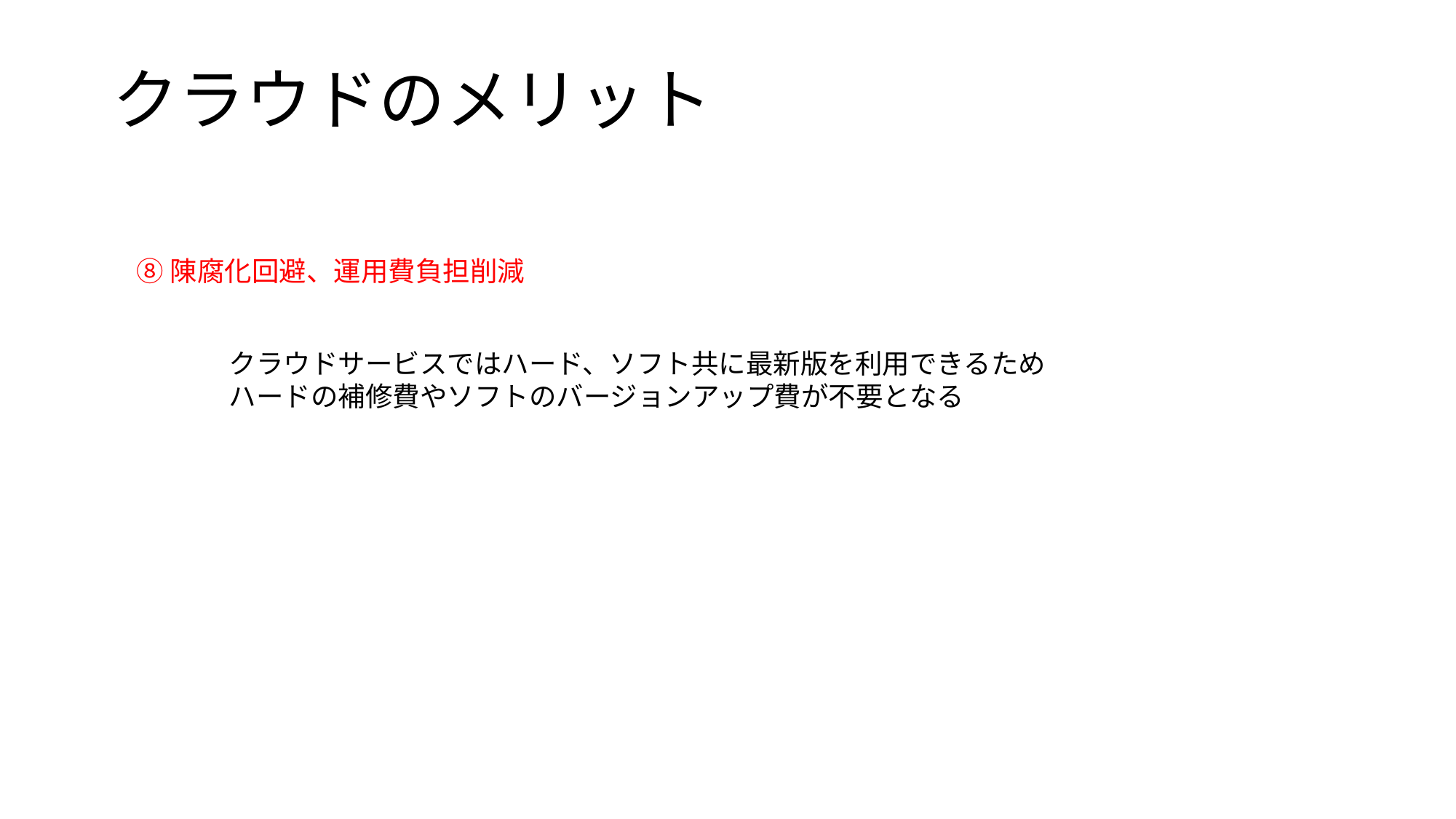

# クラウドのメリット
⑧陳腐化回避、運用費負担削減
クラウドサービスではハード、ソフト共に最新版を利用できるため
ハードの補修費やソフトのバージョンアップ費が不要となる